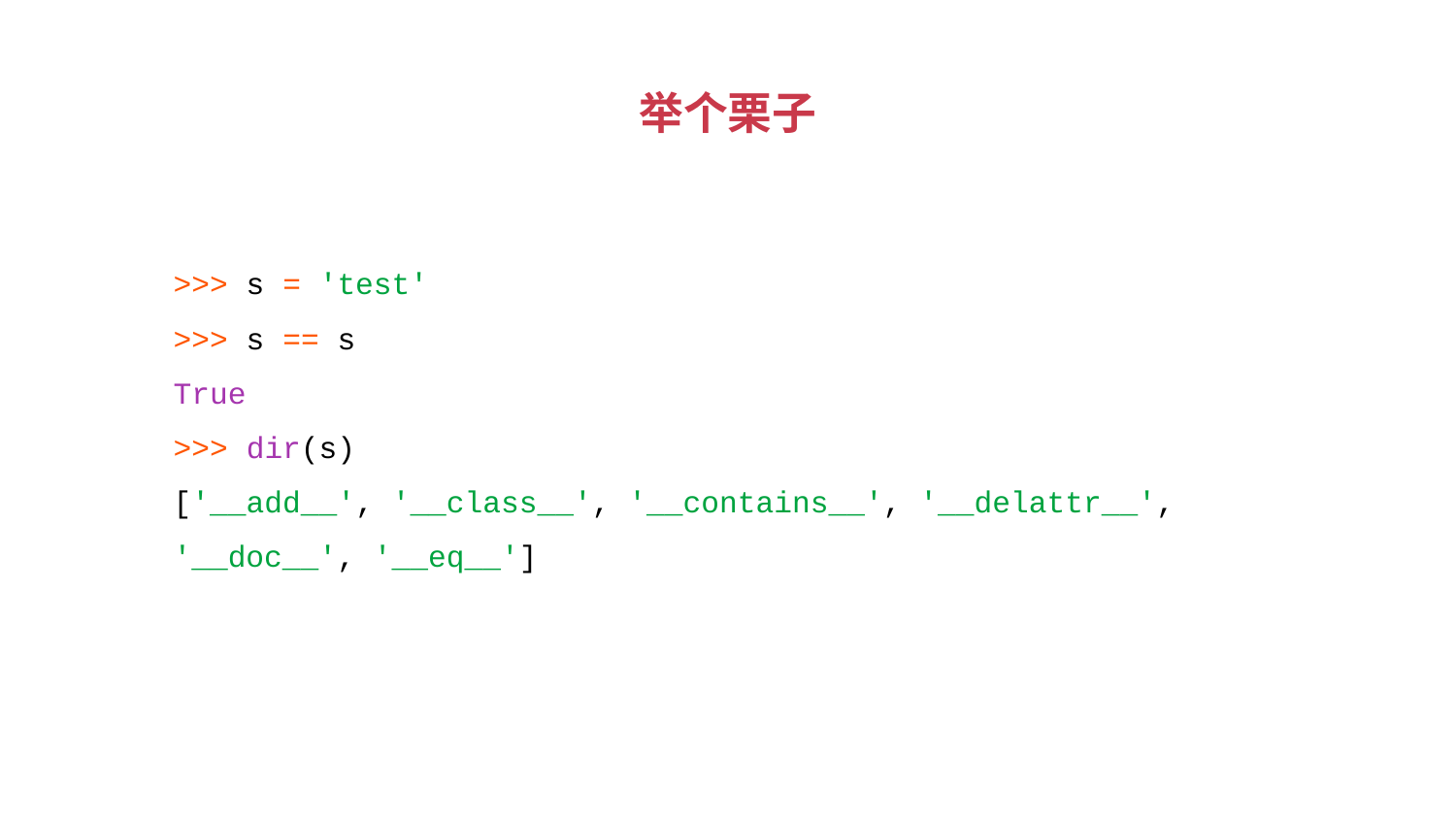

# 举个栗子
>>> s = 'test'
>>> s == s
True
>>> dir(s)
['__add__', '__class__', '__contains__', '__delattr__', '__doc__', '__eq__']